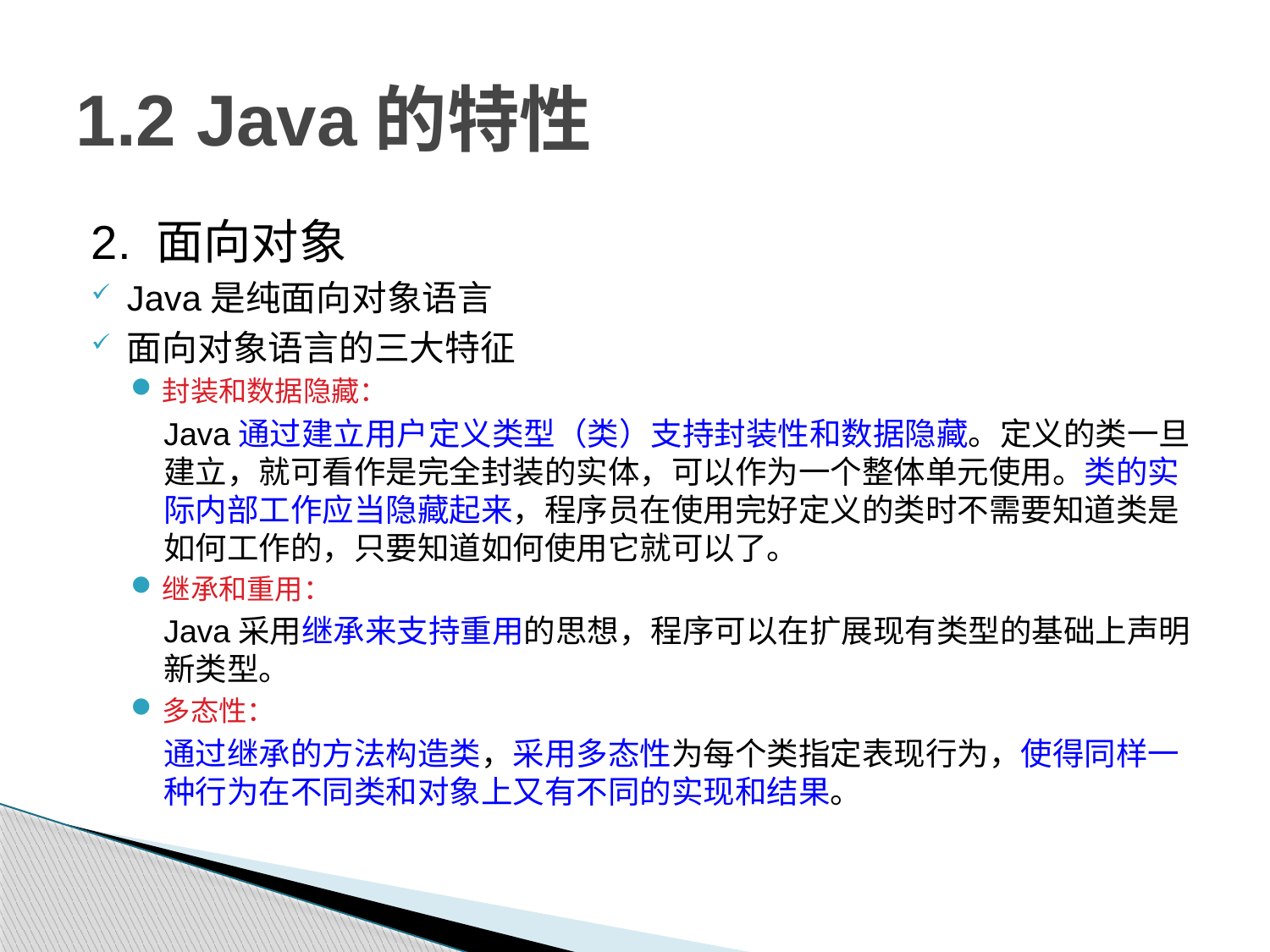

# 1.2 Java的特性
2. 面向对象
Java是纯面向对象语言
面向对象语言的三大特征
封装和数据隐藏：
Java通过建立用户定义类型（类）支持封装性和数据隐藏。定义的类一旦建立，就可看作是完全封装的实体，可以作为一个整体单元使用。类的实际内部工作应当隐藏起来，程序员在使用完好定义的类时不需要知道类是如何工作的，只要知道如何使用它就可以了。
继承和重用：
Java采用继承来支持重用的思想，程序可以在扩展现有类型的基础上声明新类型。
多态性：
通过继承的方法构造类，采用多态性为每个类指定表现行为，使得同样一种行为在不同类和对象上又有不同的实现和结果。